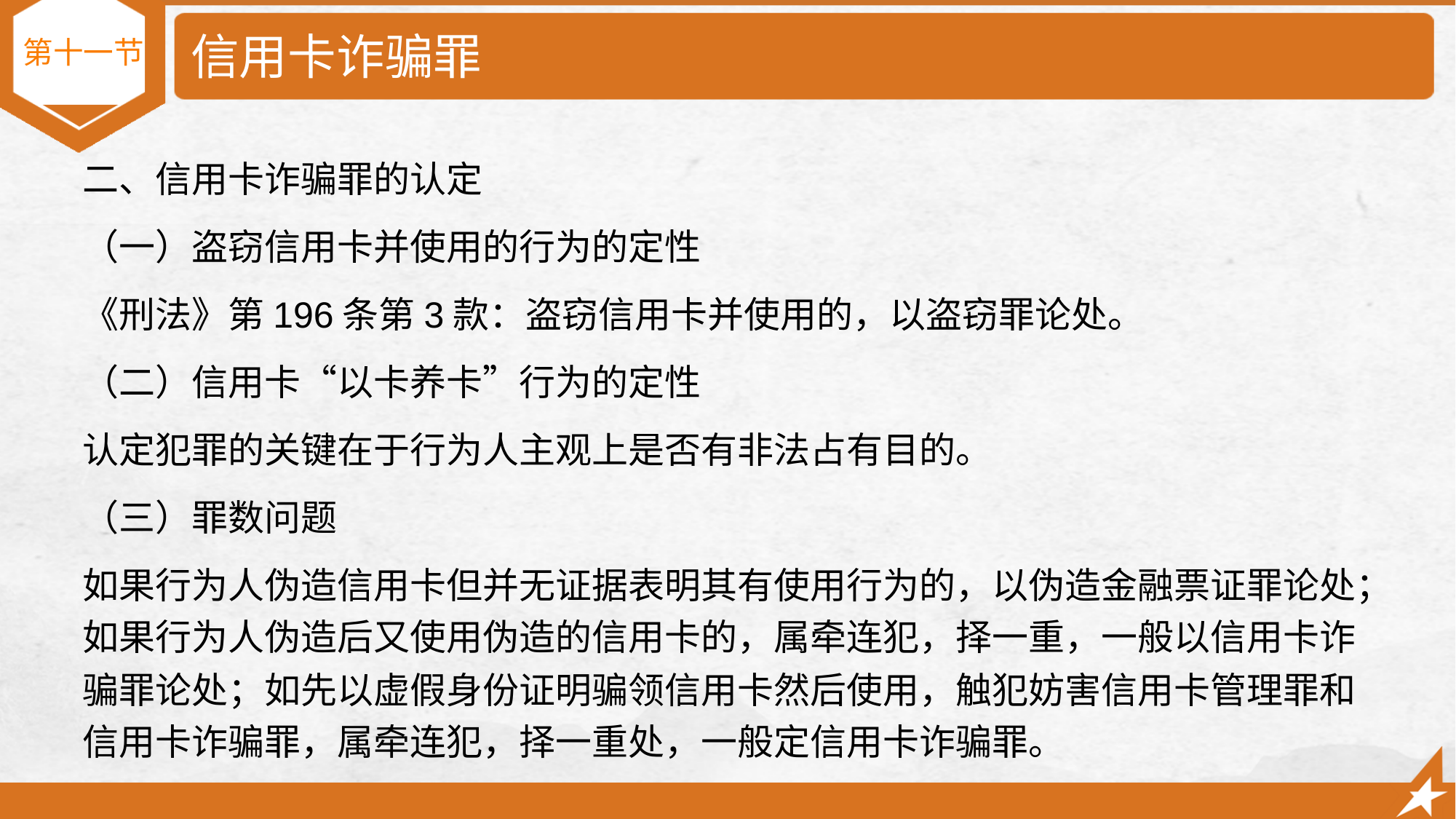

# 信用卡诈骗罪
 第十一节
二、信用卡诈骗罪的认定
（一）盗窃信用卡并使用的行为的定性
《刑法》第196条第3款：盗窃信用卡并使用的，以盗窃罪论处。
（二）信用卡“以卡养卡”行为的定性
认定犯罪的关键在于行为人主观上是否有非法占有目的。
（三）罪数问题
如果行为人伪造信用卡但并无证据表明其有使用行为的，以伪造金融票证罪论处；如果行为人伪造后又使用伪造的信用卡的，属牵连犯，择一重，一般以信用卡诈骗罪论处；如先以虚假身份证明骗领信用卡然后使用，触犯妨害信用卡管理罪和信用卡诈骗罪，属牵连犯，择一重处，一般定信用卡诈骗罪。